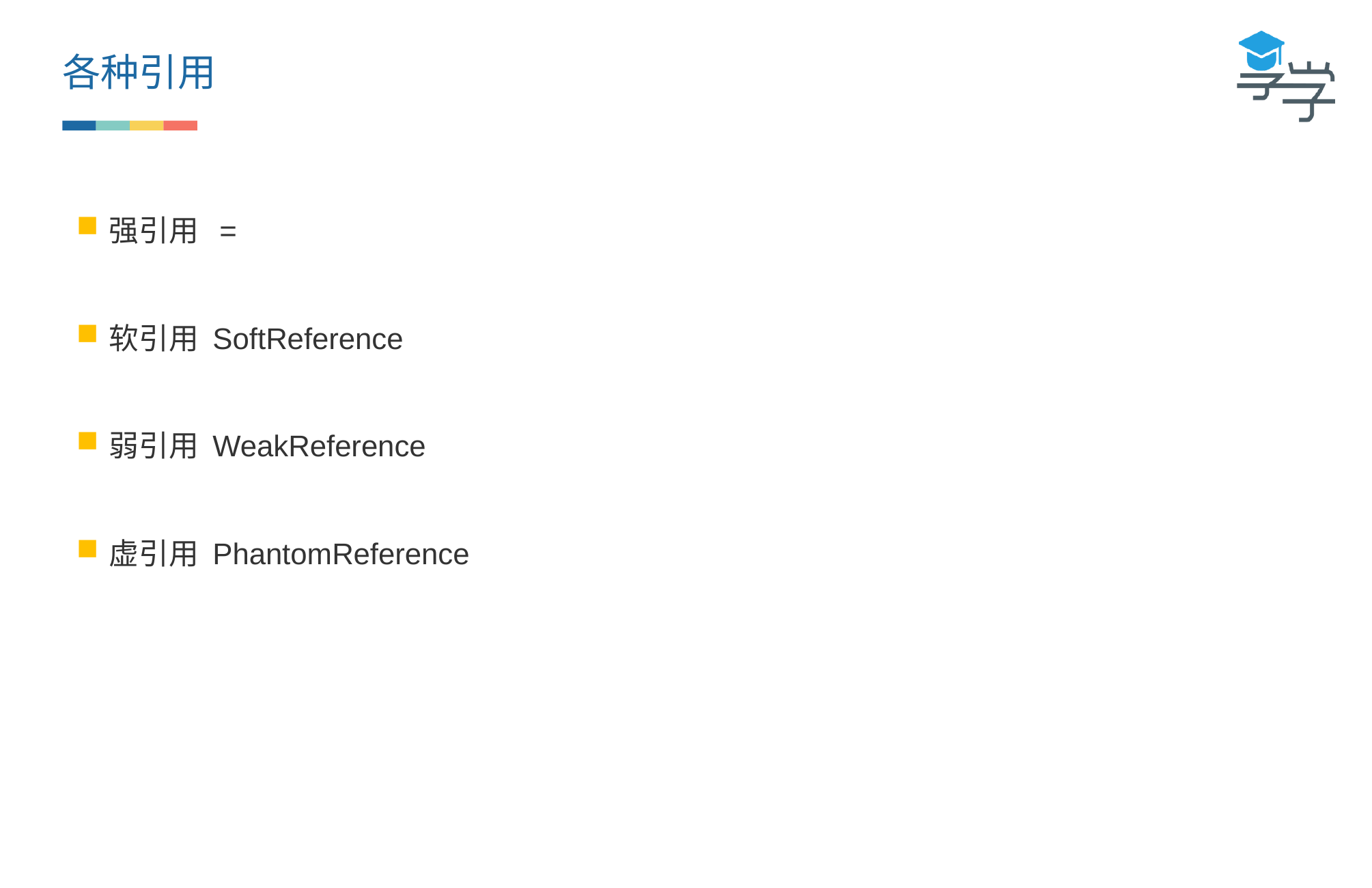

各种引用

强引用  =

软引用 SoftReference

弱引用 WeakReference

虚引用 PhantomReference